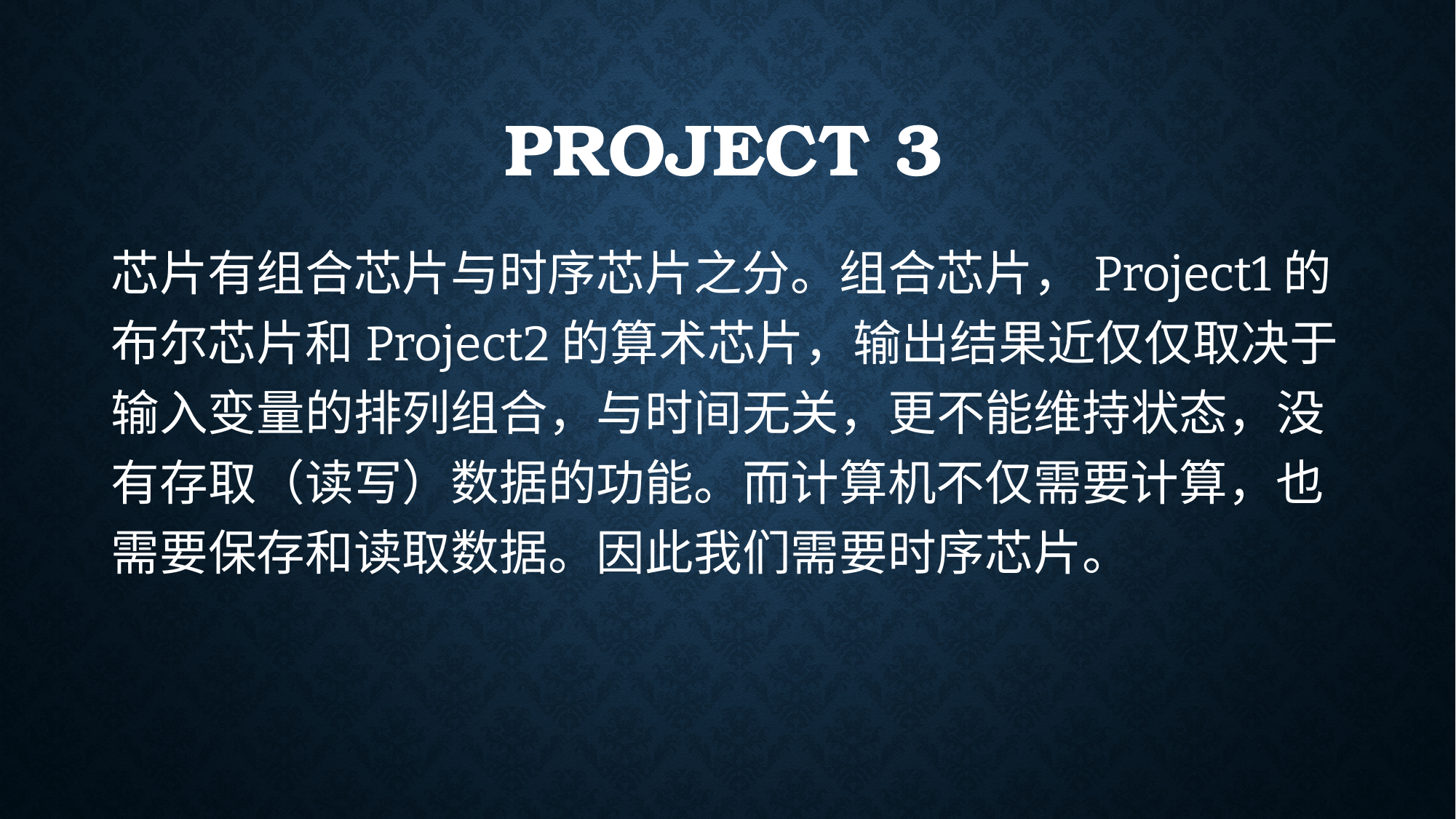

# Project 3
芯片有组合芯片与时序芯片之分。组合芯片，Project1的布尔芯片和Project2的算术芯片，输出结果近仅仅取决于输入变量的排列组合，与时间无关，更不能维持状态，没有存取（读写）数据的功能。而计算机不仅需要计算，也需要保存和读取数据。因此我们需要时序芯片。